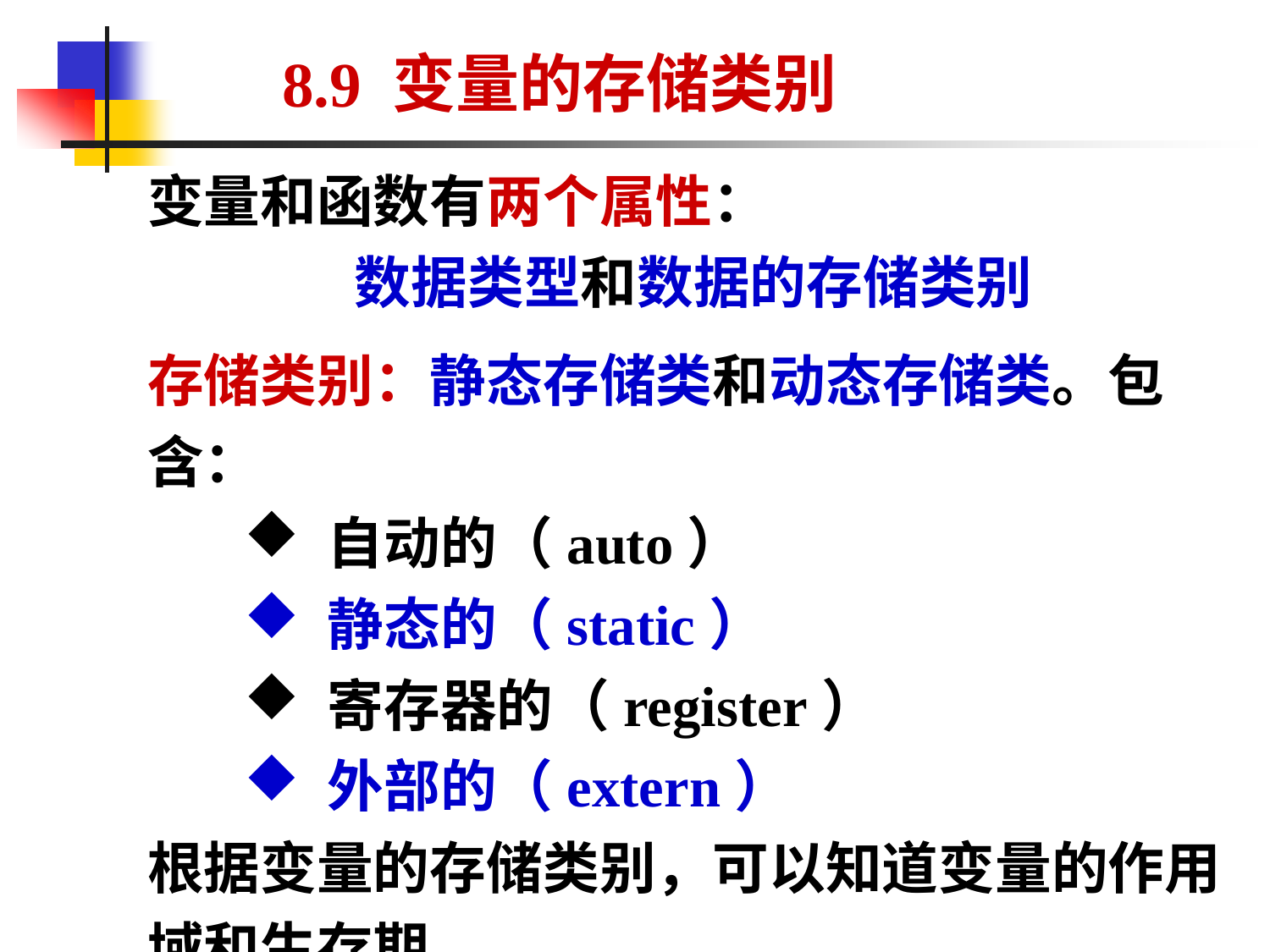

8.9 变量的存储类别
变量和函数有两个属性：
               数据类型和数据的存储类别
存储类别：静态存储类和动态存储类。包含：
 自动的（auto）
 静态的（static）
 寄存器的（register）
 外部的（extern）
根据变量的存储类别，可以知道变量的作用域和生存期